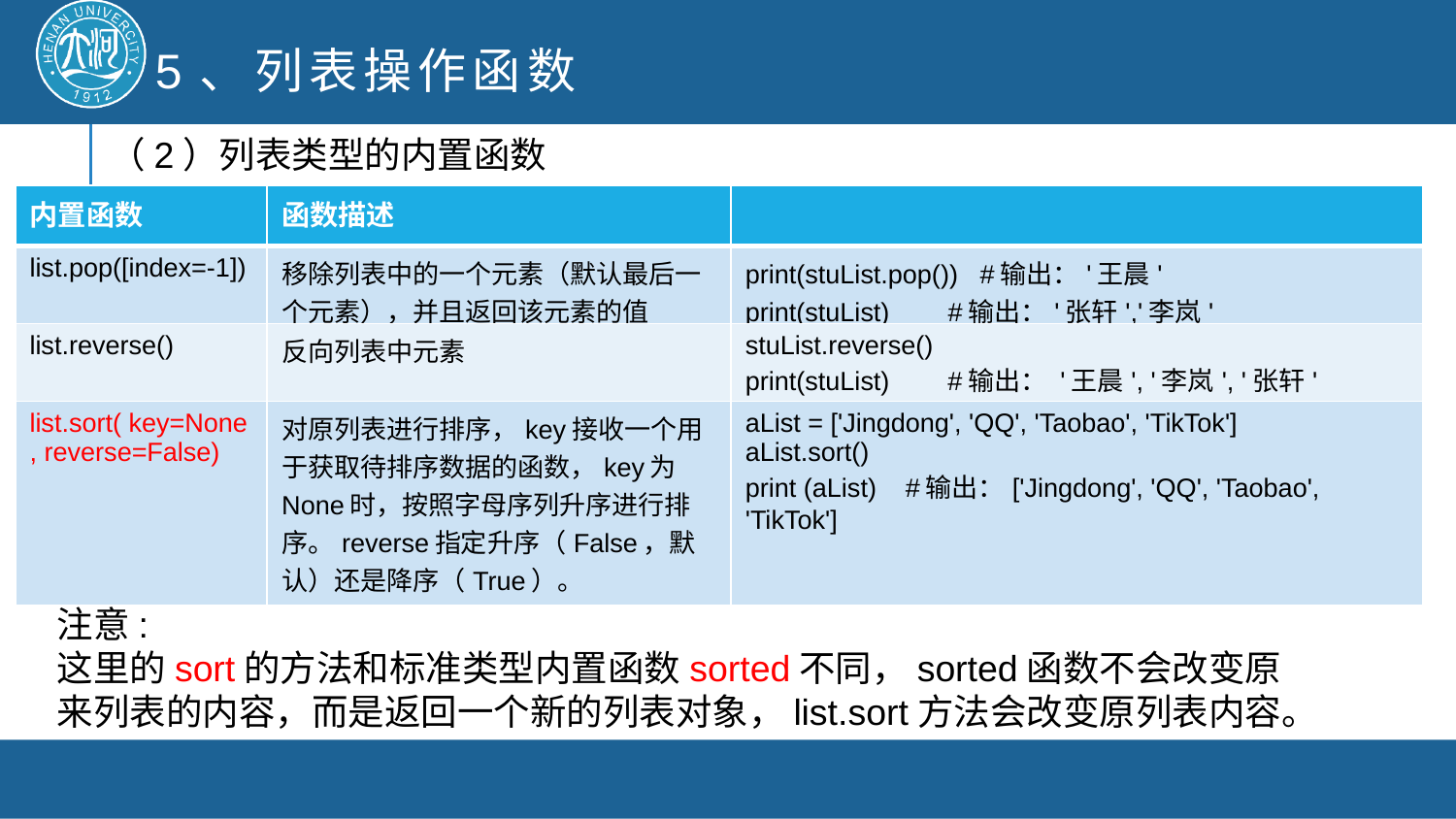

5、列表操作函数
（2）列表类型的内置函数
| 内置函数 | 函数描述 |  |
| --- | --- | --- |
| list.pop([index=-1]) | 移除列表中的一个元素（默认最后一个元素），并且返回该元素的值 | print(stuList.pop()) #输出：'王晨' print(stuList) #输出：'张轩','李岚' |
| list.reverse() | 反向列表中元素 | stuList.reverse() print(stuList) #输出： '王晨', '李岚', '张轩' |
| list.sort( key=None, reverse=False) | 对原列表进行排序，key接收一个用于获取待排序数据的函数，key为None时，按照字母序列升序进行排序。reverse指定升序（False，默认）还是降序（True）。 | aList = ['Jingdong', 'QQ', 'Taobao', 'TikTok'] aList.sort() print (aList) #输出：['Jingdong', 'QQ', 'Taobao', 'TikTok'] |
注意:
这里的sort的方法和标准类型内置函数sorted不同，sorted函数不会改变原来列表的内容，而是返回一个新的列表对象，list.sort方法会改变原列表内容。